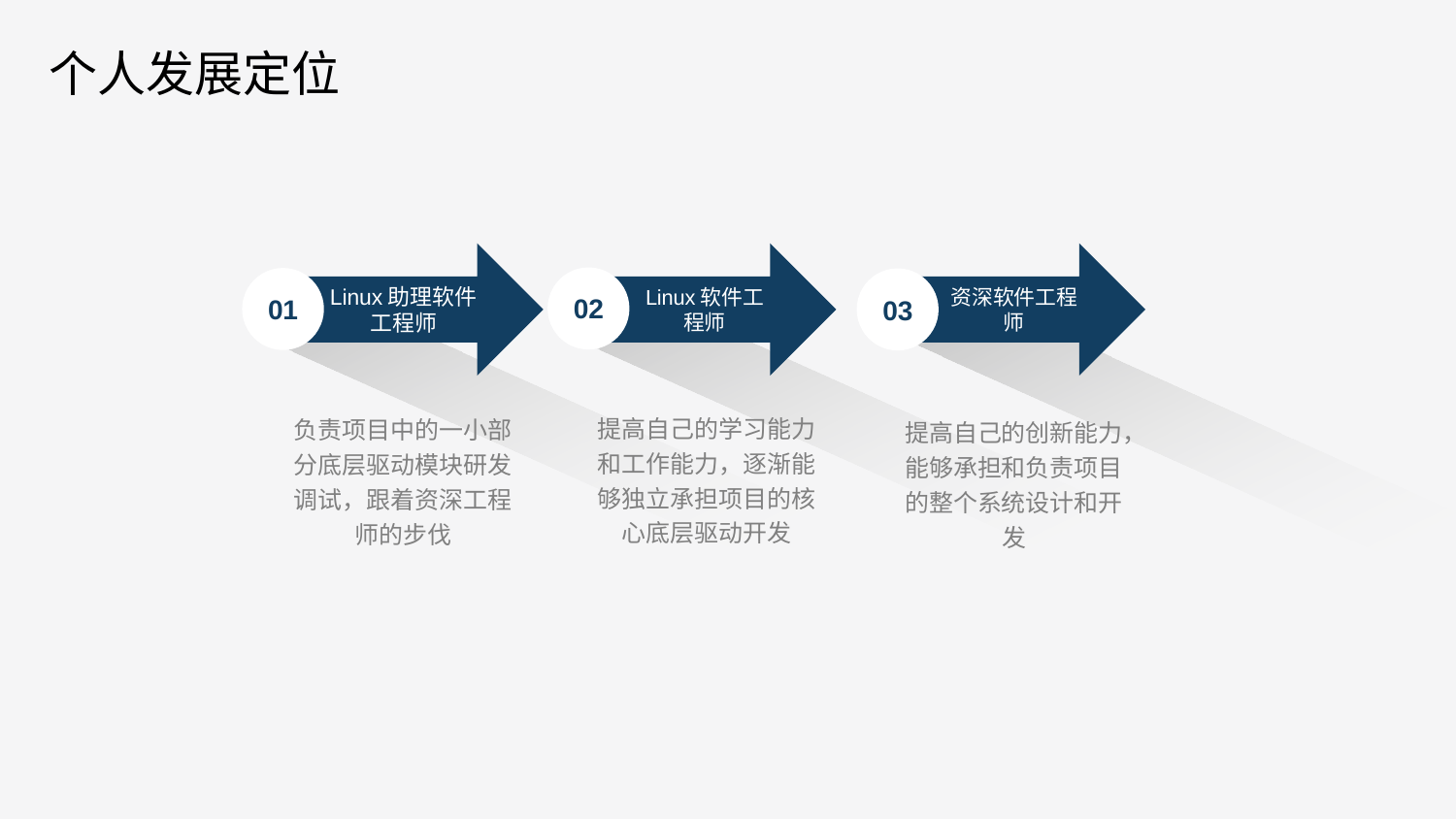

# 个人发展定位
Linux助理软件工程师
Linux软件工程师
资深软件工程师
02
01
03

提高自己的学习能力和工作能力，逐渐能够独立承担项目的核心底层驱动开发
负责项目中的一小部分底层驱动模块研发调试，跟着资深工程师的步伐
提高自己的创新能力，能够承担和负责项目的整个系统设计和开发